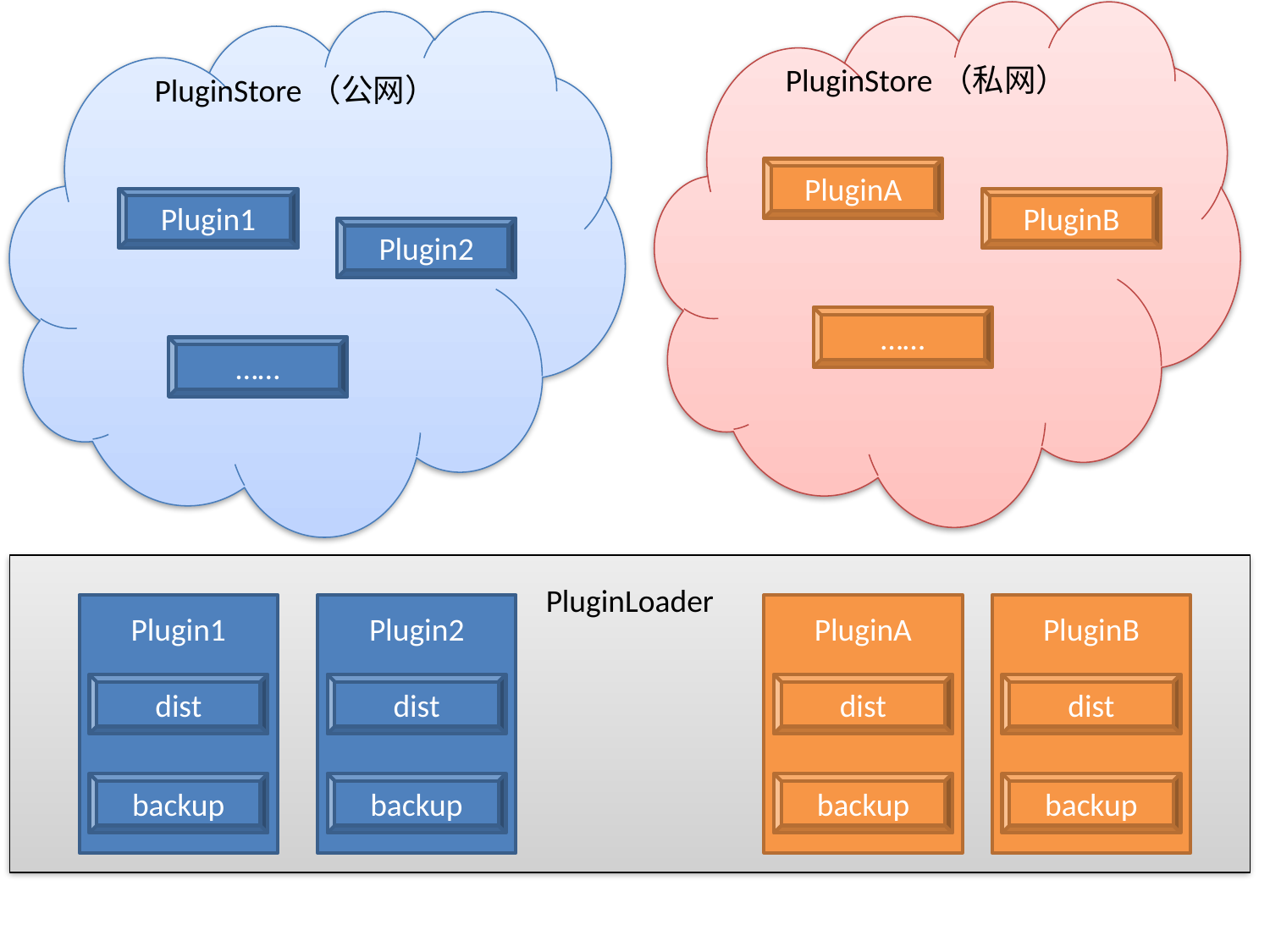

PluginStore（私网）

PluginStore（公网）

PluginA
Plugin1
PluginB
Plugin2
……
……
PluginLoader

Plugin1

dist
backup
Plugin2

dist
backup
PluginA

dist
backup
PluginB

dist
backup